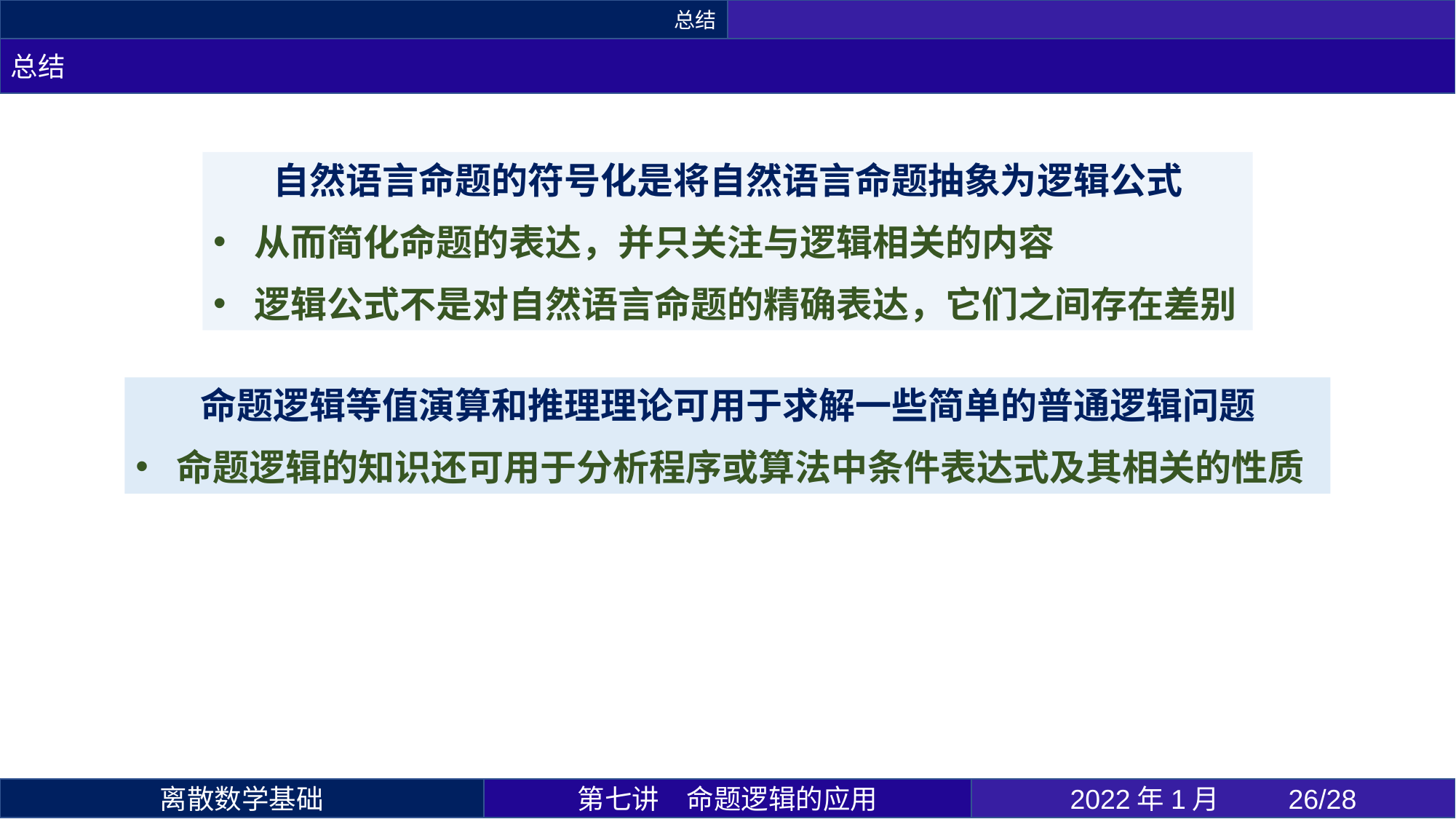

总结
总结
自然语言命题的符号化是将自然语言命题抽象为逻辑公式
从而简化命题的表达，并只关注与逻辑相关的内容
逻辑公式不是对自然语言命题的精确表达，它们之间存在差别
命题逻辑等值演算和推理理论可用于求解一些简单的普通逻辑问题
命题逻辑的知识还可用于分析程序或算法中条件表达式及其相关的性质
第七讲	命题逻辑的应用
2022年1月 	26/28
离散数学基础